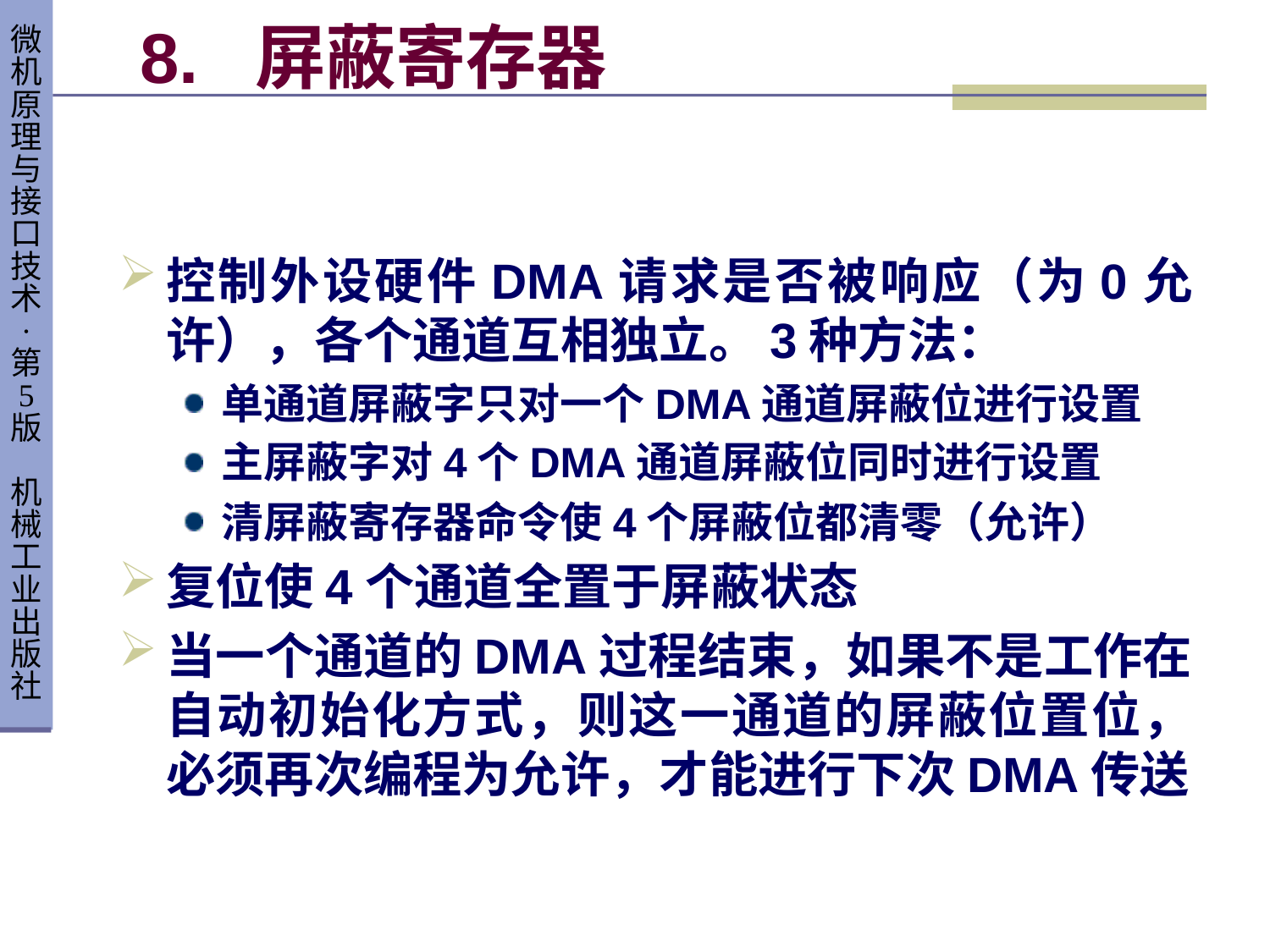

# 8.  屏蔽寄存器
控制外设硬件DMA请求是否被响应（为0允许），各个通道互相独立。3种方法：
单通道屏蔽字只对一个DMA通道屏蔽位进行设置
主屏蔽字对4个DMA通道屏蔽位同时进行设置
清屏蔽寄存器命令使4个屏蔽位都清零（允许）
复位使4个通道全置于屏蔽状态
当一个通道的DMA过程结束，如果不是工作在自动初始化方式，则这一通道的屏蔽位置位，必须再次编程为允许，才能进行下次DMA传送